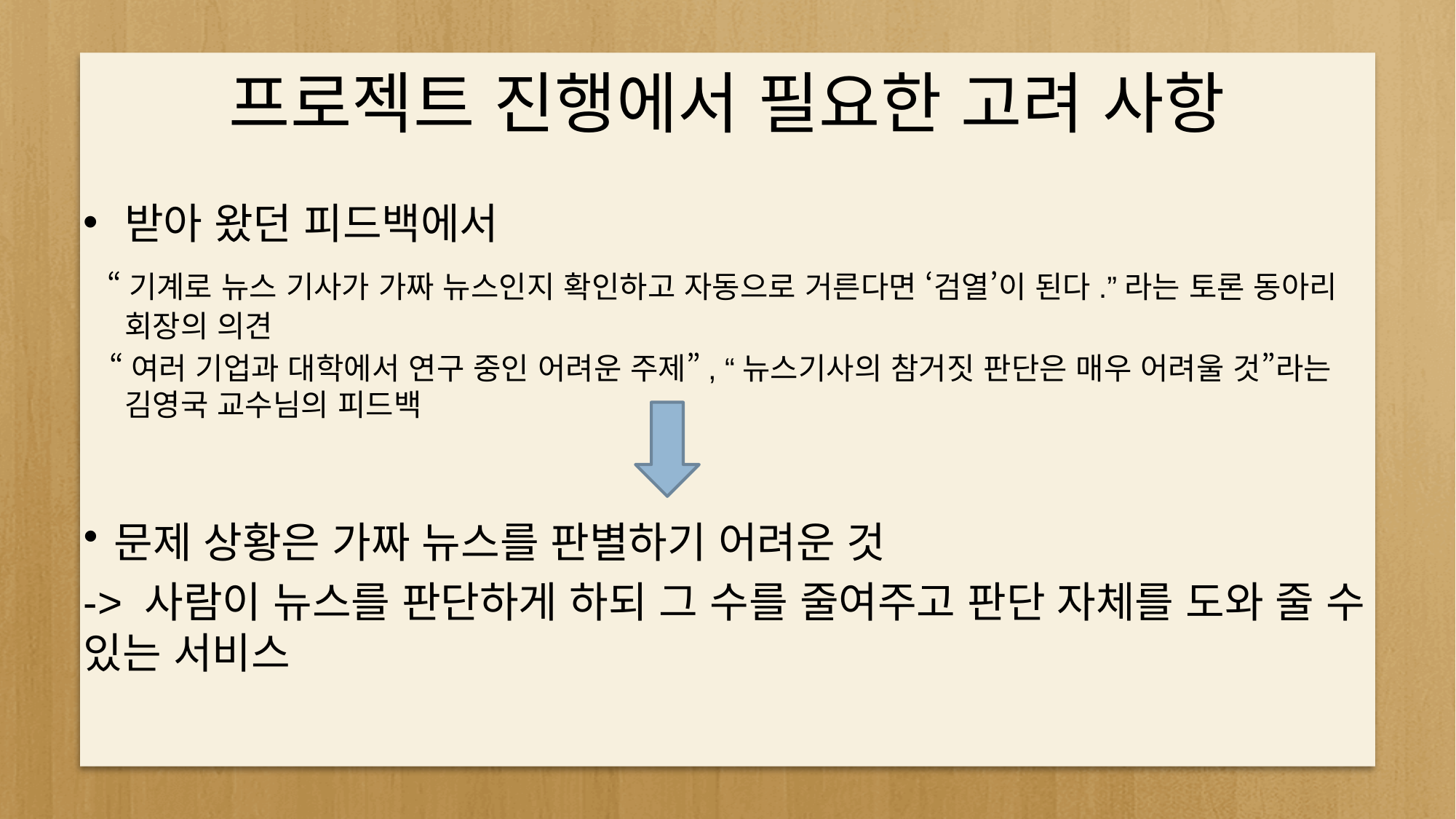

# 프로젝트 진행에서 필요한 고려 사항
받아 왔던 피드백에서
  “기계로 뉴스 기사가 가짜 뉴스인지 확인하고 자동으로 거른다면 ‘검열’이 된다.”라는 토론 동아리 회장의 의견
   “여러 기업과 대학에서 연구 중인 어려운 주제”, “뉴스기사의 참거짓 판단은 매우 어려울 것”라는 김영국 교수님의 피드백

문제 상황은 가짜 뉴스를 판별하기 어려운 것
-> 사람이 뉴스를 판단하게 하되 그 수를 줄여주고 판단 자체를 도와 줄 수 있는 서비스